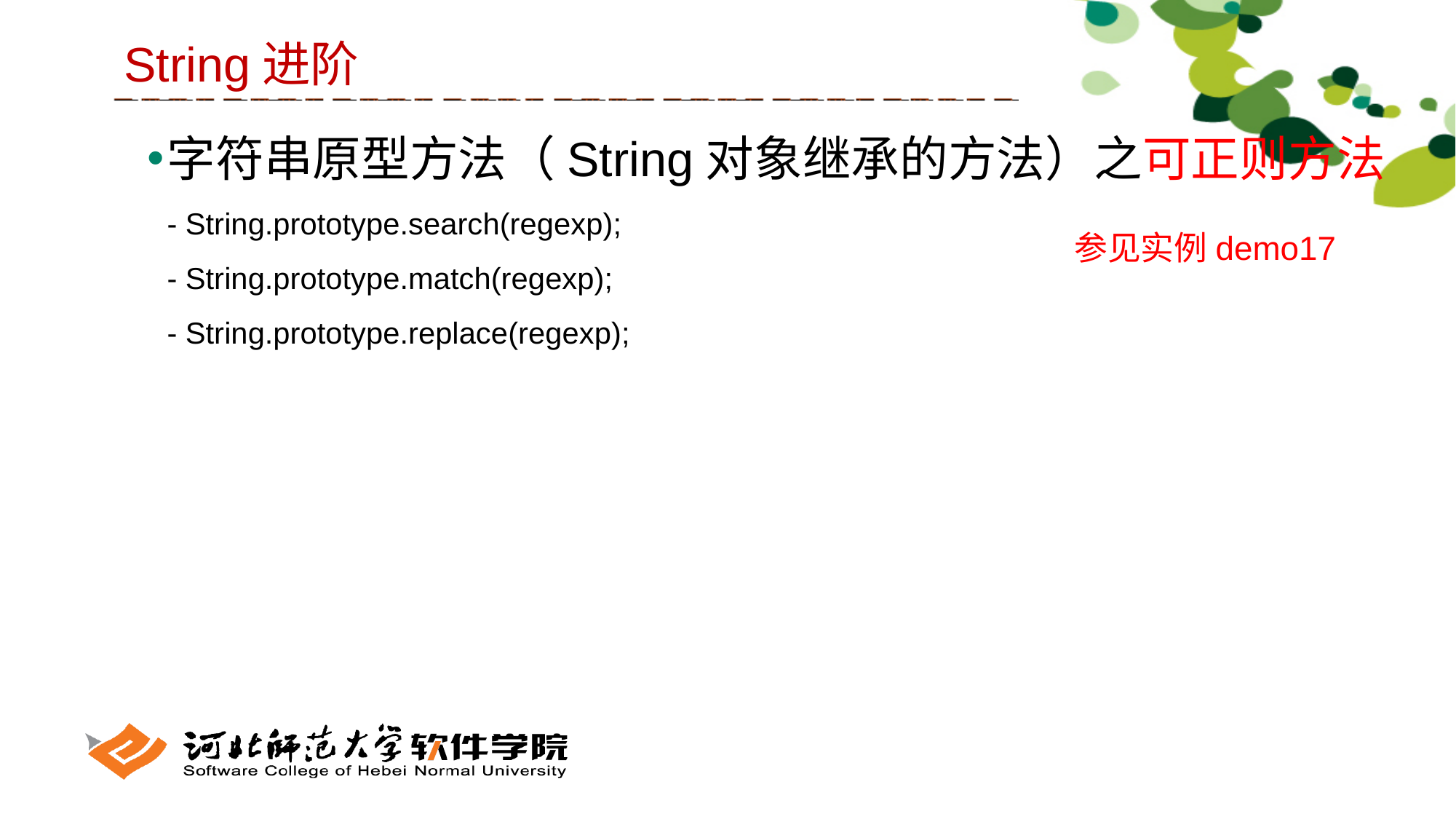

String进阶
字符串原型方法（String对象继承的方法）之可正则方法
- String.prototype.search(regexp);
- String.prototype.match(regexp);
- String.prototype.replace(regexp);

参见实例demo17